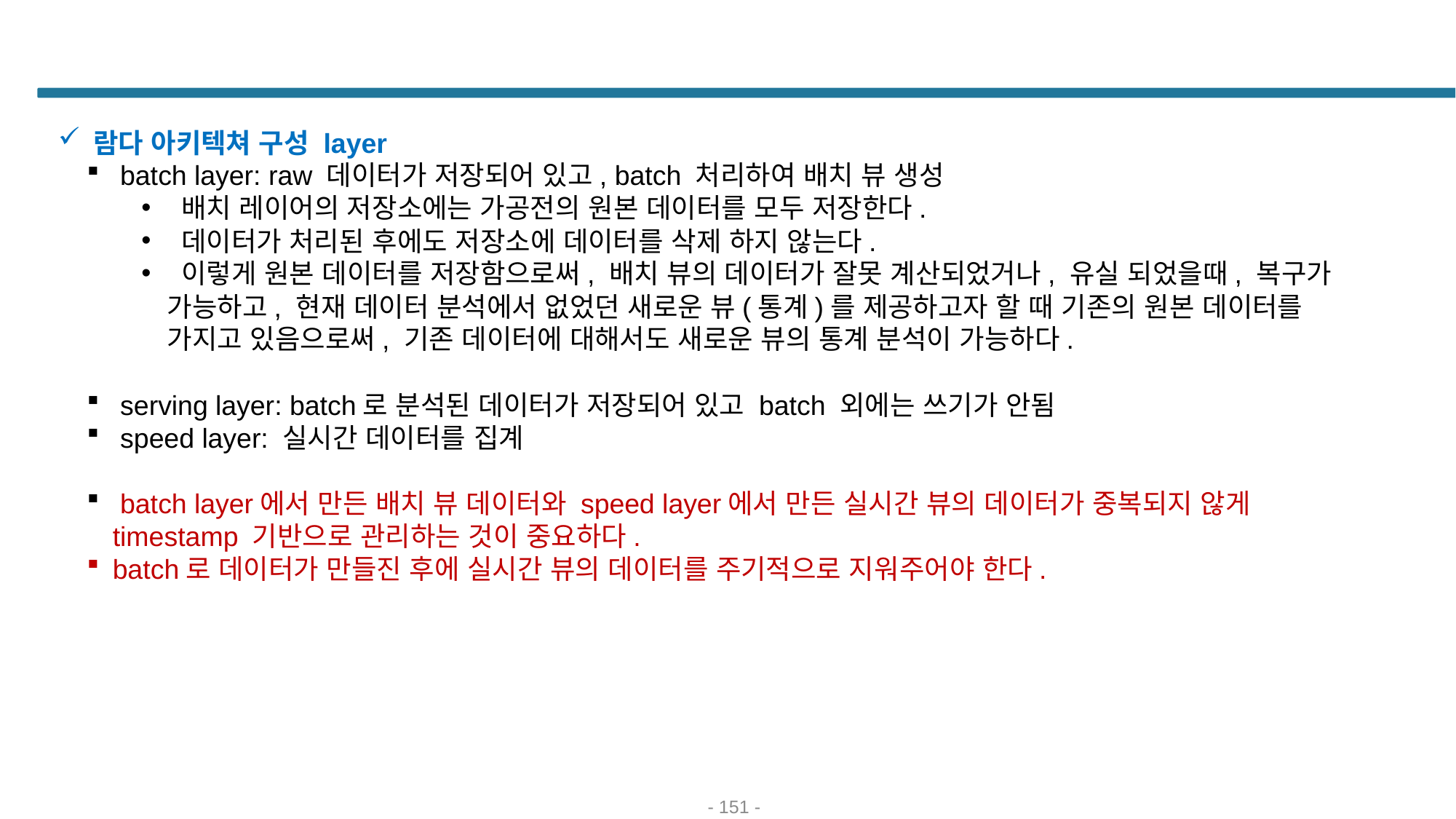

#
 람다 아키텍쳐 구성 layer
 batch layer: raw 데이터가 저장되어 있고, batch 처리하여 배치 뷰 생성
 배치 레이어의 저장소에는 가공전의 원본 데이터를 모두 저장한다.
 데이터가 처리된 후에도 저장소에 데이터를 삭제 하지 않는다.
 이렇게 원본 데이터를 저장함으로써, 배치 뷰의 데이터가 잘못 계산되었거나, 유실 되었을때, 복구가 가능하고, 현재 데이터 분석에서 없었던 새로운 뷰(통계)를 제공하고자 할 때 기존의 원본 데이터를 가지고 있음으로써, 기존 데이터에 대해서도 새로운 뷰의 통계 분석이 가능하다.

 serving layer: batch로 분석된 데이터가 저장되어 있고 batch 외에는 쓰기가 안됨
 speed layer: 실시간 데이터를 집계

 batch layer에서 만든 배치 뷰 데이터와 speed layer에서 만든 실시간 뷰의 데이터가 중복되지 않게 timestamp 기반으로 관리하는 것이 중요하다.
batch로 데이터가 만들진 후에 실시간 뷰의 데이터를 주기적으로 지워주어야 한다.

- 151 -